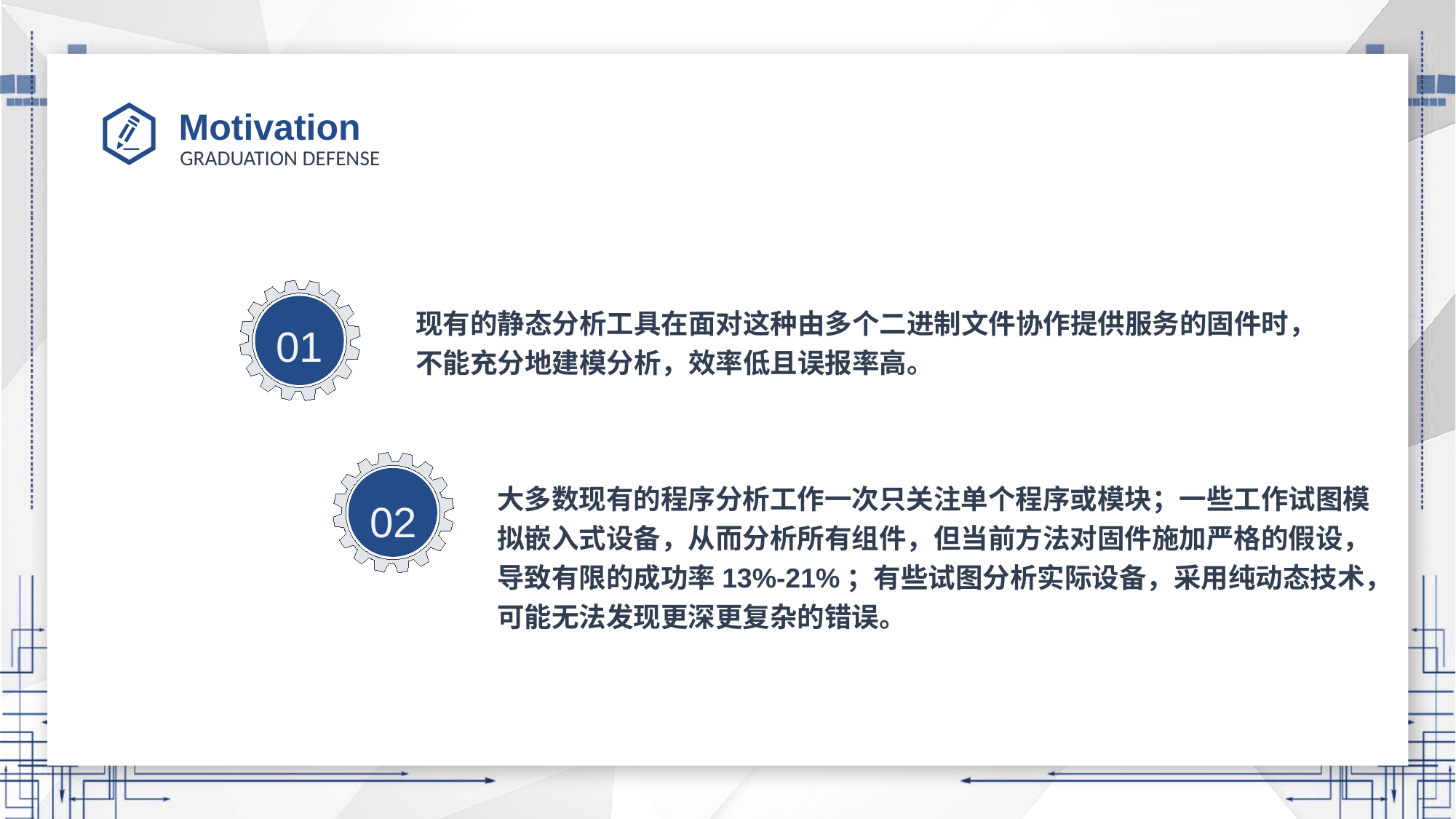

# Motivation

01

02
现有的静态分析工具在面对这种由多个二进制文件协作提供服务的固件时，不能充分地建模分析，效率低且误报率高。
大多数现有的程序分析工作一次只关注单个程序或模块；一些工作试图模拟嵌入式设备，从而分析所有组件，但当前方法对固件施加严格的假设，导致有限的成功率13%-21%；有些试图分析实际设备，采用纯动态技术，可能无法发现更深更复杂的错误。